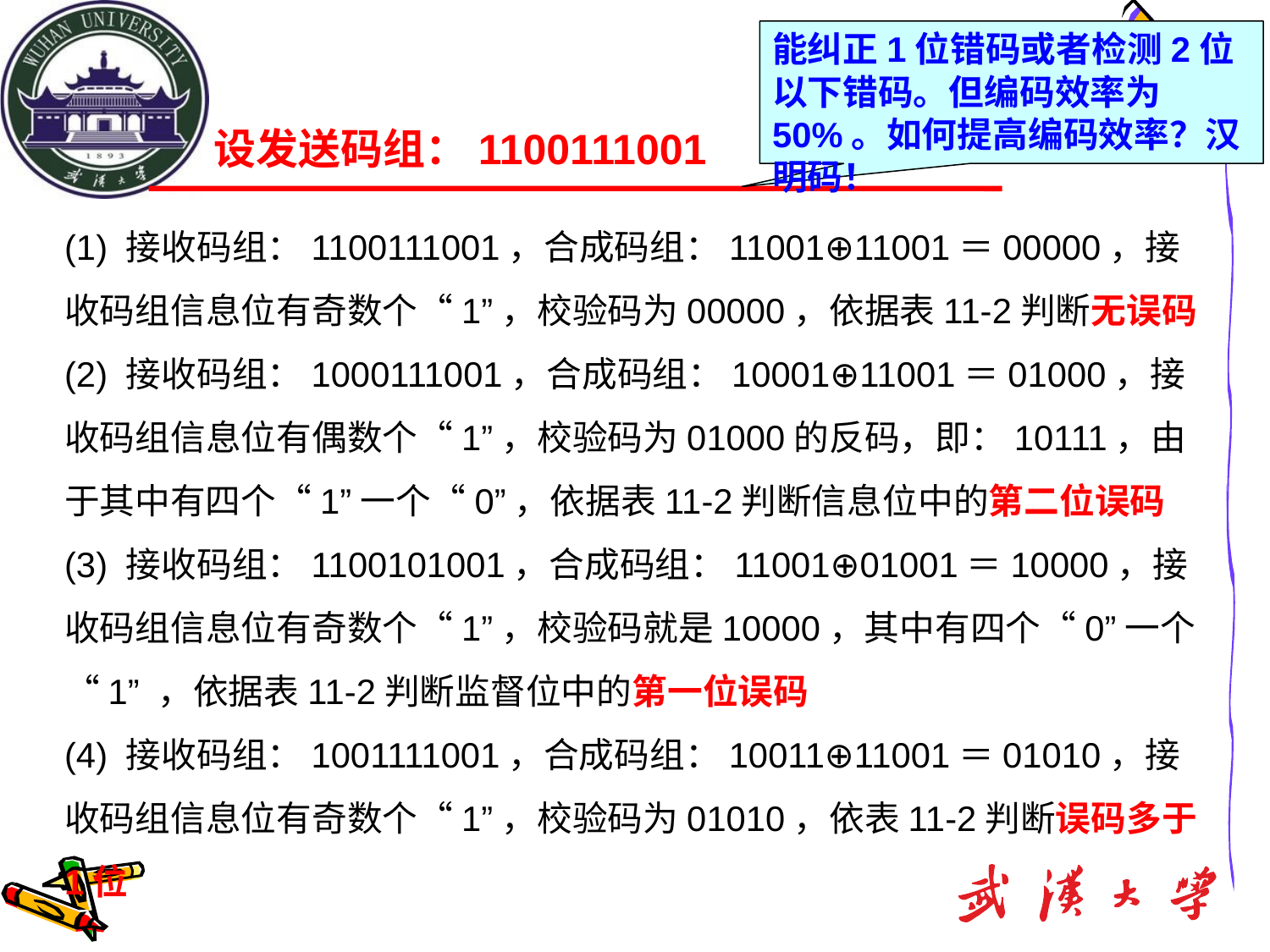

能纠正1位错码或者检测2位以下错码。但编码效率为50%。如何提高编码效率？汉明码！
# 设发送码组：1100111001
(1) 接收码组：1100111001，合成码组：11001⊕11001＝00000，接收码组信息位有奇数个“1”，校验码为00000，依据表11-2判断无误码
(2) 接收码组：1000111001，合成码组：10001⊕11001＝01000，接收码组信息位有偶数个“1”，校验码为01000的反码，即：10111，由于其中有四个“1”一个“0”，依据表11-2判断信息位中的第二位误码
(3) 接收码组：1100101001，合成码组：11001⊕01001＝10000，接收码组信息位有奇数个“1”，校验码就是10000，其中有四个“0”一个“1” ，依据表11-2判断监督位中的第一位误码
(4) 接收码组：1001111001，合成码组：10011⊕11001＝01010，接收码组信息位有奇数个“1”，校验码为01010，依表11-2判断误码多于1位